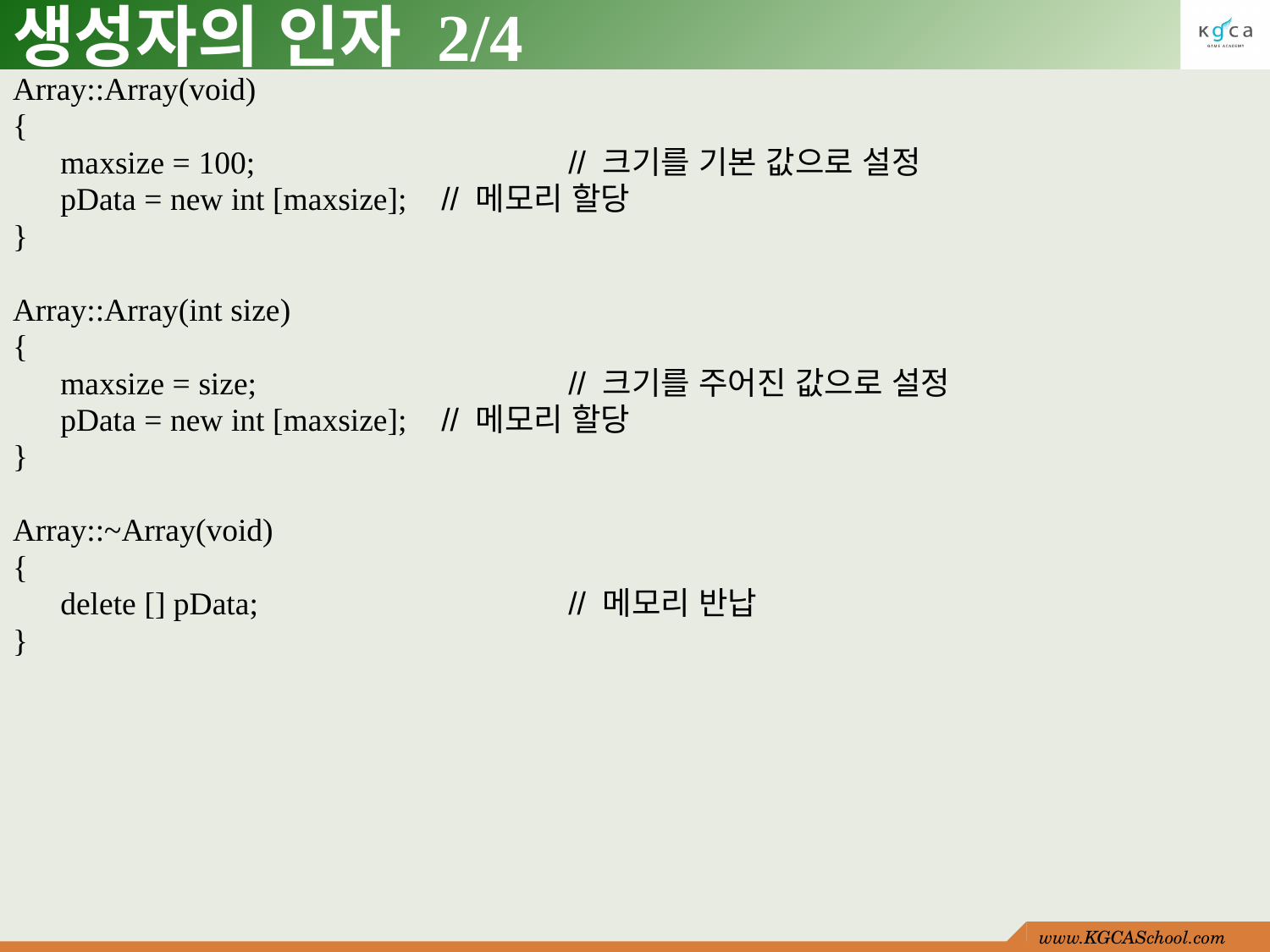

# 생성자의 인자 2/4
Array::Array(void)
{
	maxsize = 100;			// 크기를 기본 값으로 설정
	pData = new int [maxsize];	// 메모리 할당
}

Array::Array(int size)
{
	maxsize = size;			// 크기를 주어진 값으로 설정
	pData = new int [maxsize];	// 메모리 할당
}

Array::~Array(void)
{
	delete [] pData;			// 메모리 반납
}